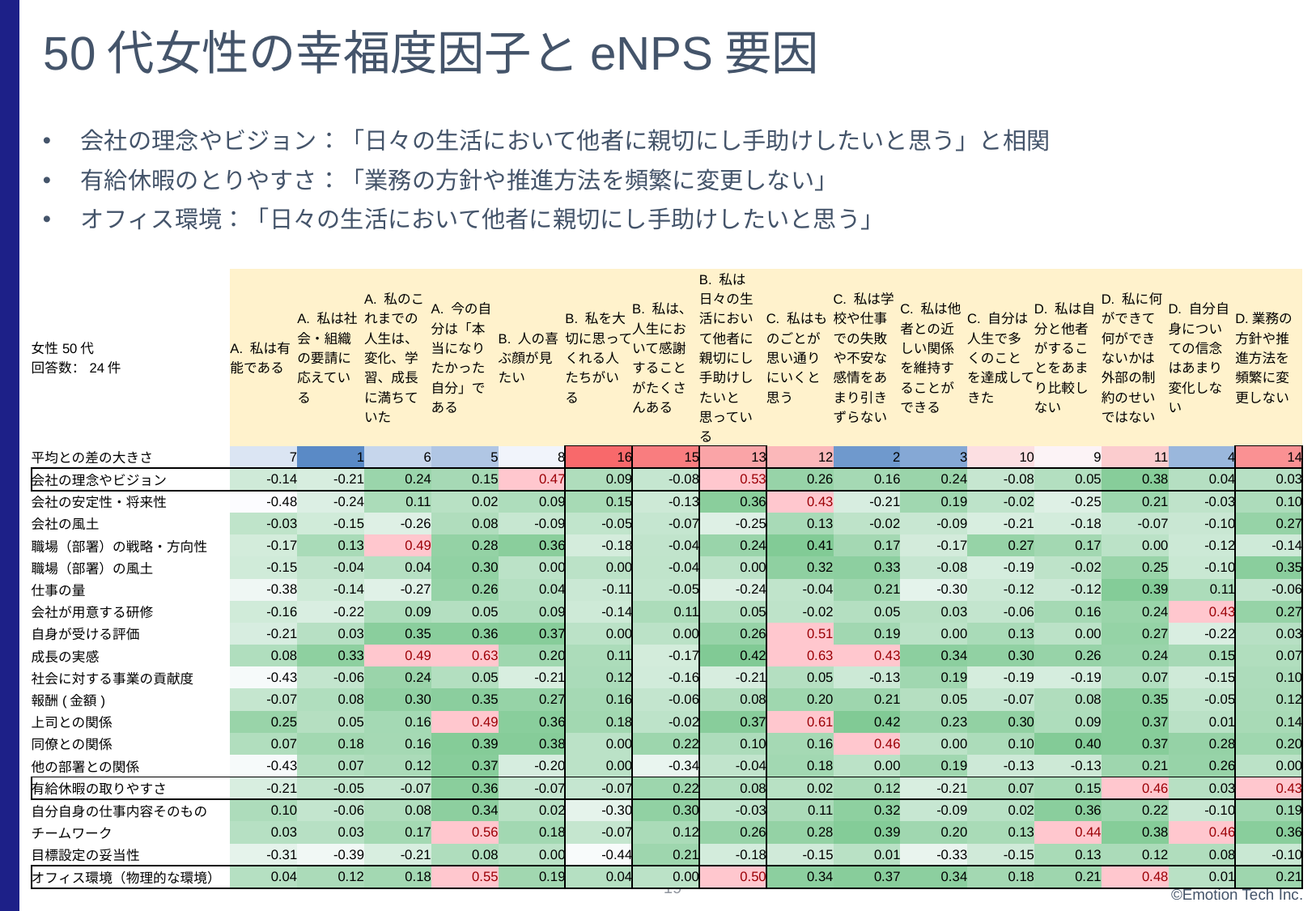

# 50代女性の幸福度因子とeNPS要因
会社の理念やビジョン：「日々の生活において他者に親切にし手助けしたいと思う」と相関
有給休暇のとりやすさ：「業務の方針や推進方法を頻繁に変更しない」
オフィス環境：「日々の生活において他者に親切にし手助けしたいと思う」
| 女性50代 回答数：24件 | A. 私は有能である | A. 私は社会・組織の要請に応えている | A. 私のこれまでの人生は、変化、学習、成長に満ちていた | A. 今の自分は「本当になりたかった自分」である | B. 人の喜ぶ顔が見たい | B. 私を大切に思ってくれる人たちがいる | B. 私は、人生において感謝することがたくさんある | B. 私は日々の生活において他者に親切にし手助けしたいと思っている | C. 私はものごとが思い通りにいくと思う | C. 私は学校や仕事での失敗や不安な感情をあまり引きずらない | C. 私は他者との近しい関係を維持することができる | C. 自分は人生で多くのことを達成してきた | D. 私は自分と他者がすることをあまり比較しない | D. 私に何ができて何ができないかは外部の制約のせいではない | D. 自分自身についての信念はあまり変化しない | D.業務の方針や推進方法を頻繁に変更しない |
| --- | --- | --- | --- | --- | --- | --- | --- | --- | --- | --- | --- | --- | --- | --- | --- | --- |
| 平均との差の大きさ | 7 | 1 | 6 | 5 | 8 | 16 | 15 | 13 | 12 | 2 | 3 | 10 | 9 | 11 | 4 | 14 |
| 会社の理念やビジョン | -0.14 | -0.21 | 0.24 | 0.15 | 0.47 | 0.09 | -0.08 | 0.53 | 0.26 | 0.16 | 0.24 | -0.08 | 0.05 | 0.38 | 0.04 | 0.03 |
| 会社の安定性・将来性 | -0.48 | -0.24 | 0.11 | 0.02 | 0.09 | 0.15 | -0.13 | 0.36 | 0.43 | -0.21 | 0.19 | -0.02 | -0.25 | 0.21 | -0.03 | 0.10 |
| 会社の風土 | -0.03 | -0.15 | -0.26 | 0.08 | -0.09 | -0.05 | -0.07 | -0.25 | 0.13 | -0.02 | -0.09 | -0.21 | -0.18 | -0.07 | -0.10 | 0.27 |
| 職場（部署）の戦略・方向性 | -0.17 | 0.13 | 0.49 | 0.28 | 0.36 | -0.18 | -0.04 | 0.24 | 0.41 | 0.17 | -0.17 | 0.27 | 0.17 | 0.00 | -0.12 | -0.14 |
| 職場（部署）の風土 | -0.15 | -0.04 | 0.04 | 0.30 | 0.00 | 0.00 | -0.04 | 0.00 | 0.32 | 0.33 | -0.08 | -0.19 | -0.02 | 0.25 | -0.10 | 0.35 |
| 仕事の量 | -0.38 | -0.14 | -0.27 | 0.26 | 0.04 | -0.11 | -0.05 | -0.24 | -0.04 | 0.21 | -0.30 | -0.12 | -0.12 | 0.39 | 0.11 | -0.06 |
| 会社が用意する研修 | -0.16 | -0.22 | 0.09 | 0.05 | 0.09 | -0.14 | 0.11 | 0.05 | -0.02 | 0.05 | 0.03 | -0.06 | 0.16 | 0.24 | 0.43 | 0.27 |
| 自身が受ける評価 | -0.21 | 0.03 | 0.35 | 0.36 | 0.37 | 0.00 | 0.00 | 0.26 | 0.51 | 0.19 | 0.00 | 0.13 | 0.00 | 0.27 | -0.22 | 0.03 |
| 成長の実感 | 0.08 | 0.33 | 0.49 | 0.63 | 0.20 | 0.11 | -0.17 | 0.42 | 0.63 | 0.43 | 0.34 | 0.30 | 0.26 | 0.24 | 0.15 | 0.07 |
| 社会に対する事業の貢献度 | -0.43 | -0.06 | 0.24 | 0.05 | -0.21 | 0.12 | -0.16 | -0.21 | 0.05 | -0.13 | 0.19 | -0.19 | -0.19 | 0.07 | -0.15 | 0.10 |
| 報酬(金額) | -0.07 | 0.08 | 0.30 | 0.35 | 0.27 | 0.16 | -0.06 | 0.08 | 0.20 | 0.21 | 0.05 | -0.07 | 0.08 | 0.35 | -0.05 | 0.12 |
| 上司との関係 | 0.25 | 0.05 | 0.16 | 0.49 | 0.36 | 0.18 | -0.02 | 0.37 | 0.61 | 0.42 | 0.23 | 0.30 | 0.09 | 0.37 | 0.01 | 0.14 |
| 同僚との関係 | 0.07 | 0.18 | 0.16 | 0.39 | 0.38 | 0.00 | 0.22 | 0.10 | 0.16 | 0.46 | 0.00 | 0.10 | 0.40 | 0.37 | 0.28 | 0.20 |
| 他の部署との関係 | -0.43 | 0.07 | 0.12 | 0.37 | -0.20 | 0.00 | -0.34 | -0.04 | 0.18 | 0.00 | 0.19 | -0.13 | -0.13 | 0.21 | 0.26 | 0.00 |
| 有給休暇の取りやすさ | -0.21 | -0.05 | -0.07 | 0.36 | -0.07 | -0.07 | 0.22 | 0.08 | 0.02 | 0.12 | -0.21 | 0.07 | 0.15 | 0.46 | 0.03 | 0.43 |
| 自分自身の仕事内容そのもの | 0.10 | -0.06 | 0.08 | 0.34 | 0.02 | -0.30 | 0.30 | -0.03 | 0.11 | 0.32 | -0.09 | 0.02 | 0.36 | 0.22 | -0.10 | 0.19 |
| チームワーク | 0.03 | 0.03 | 0.17 | 0.56 | 0.18 | -0.07 | 0.12 | 0.26 | 0.28 | 0.39 | 0.20 | 0.13 | 0.44 | 0.38 | 0.46 | 0.36 |
| 目標設定の妥当性 | -0.31 | -0.39 | -0.21 | 0.08 | 0.00 | -0.44 | 0.21 | -0.18 | -0.15 | 0.01 | -0.33 | -0.15 | 0.13 | 0.12 | 0.08 | -0.10 |
| オフィス環境（物理的な環境） | 0.04 | 0.12 | 0.18 | 0.55 | 0.19 | 0.04 | 0.00 | 0.50 | 0.34 | 0.37 | 0.34 | 0.18 | 0.21 | 0.48 | 0.01 | 0.21 |
19